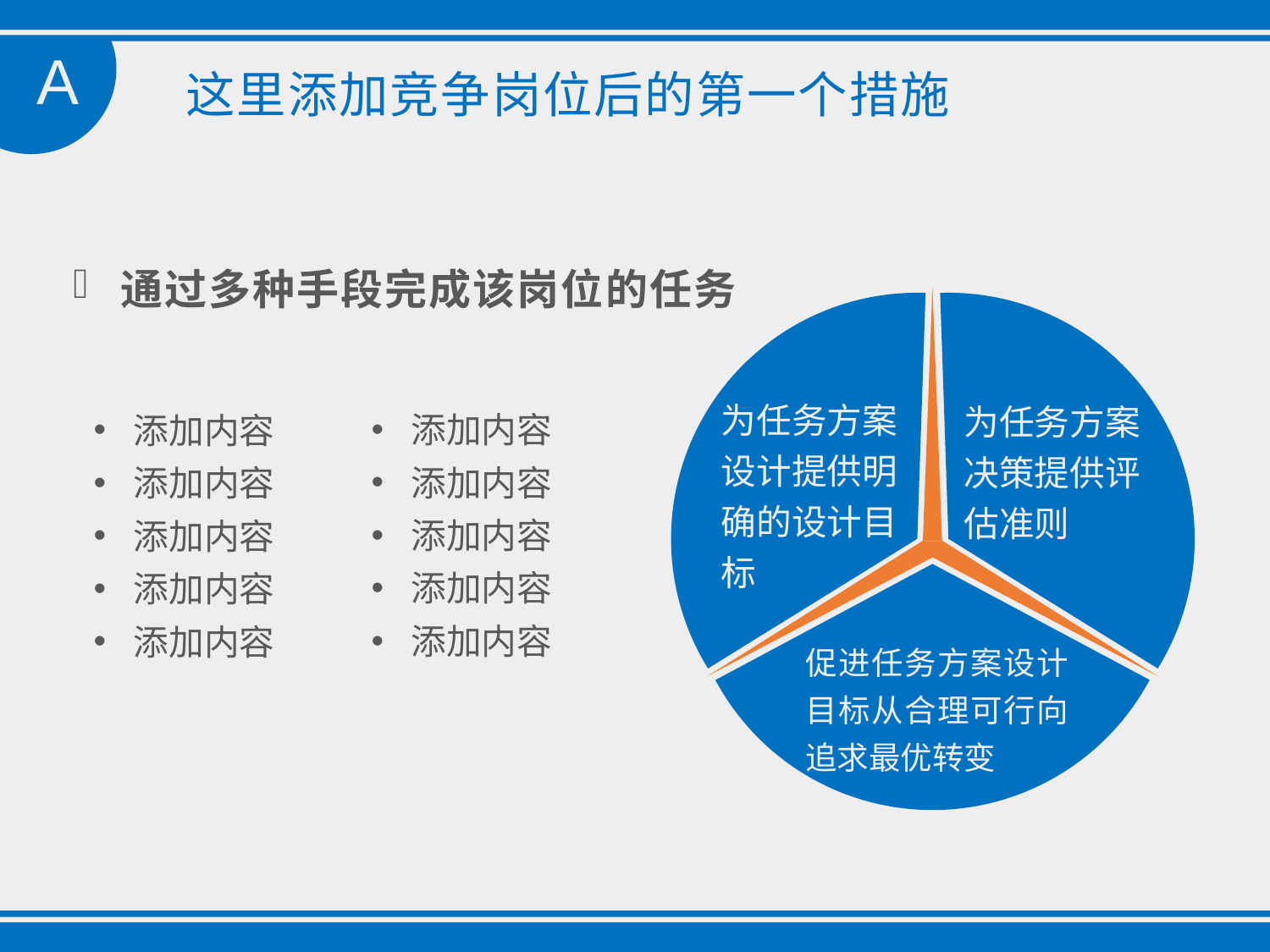

A

　　这里添加竞争岗位后的第一个措施
通过多种手段完成该岗位的任务

为任务方案设计提供明确的设计目标
为任务方案决策提供评估准则
促进任务方案设计目标从合理可行向追求最优转变
添加内容
添加内容
添加内容
添加内容
添加内容
添加内容
添加内容
添加内容
添加内容
添加内容